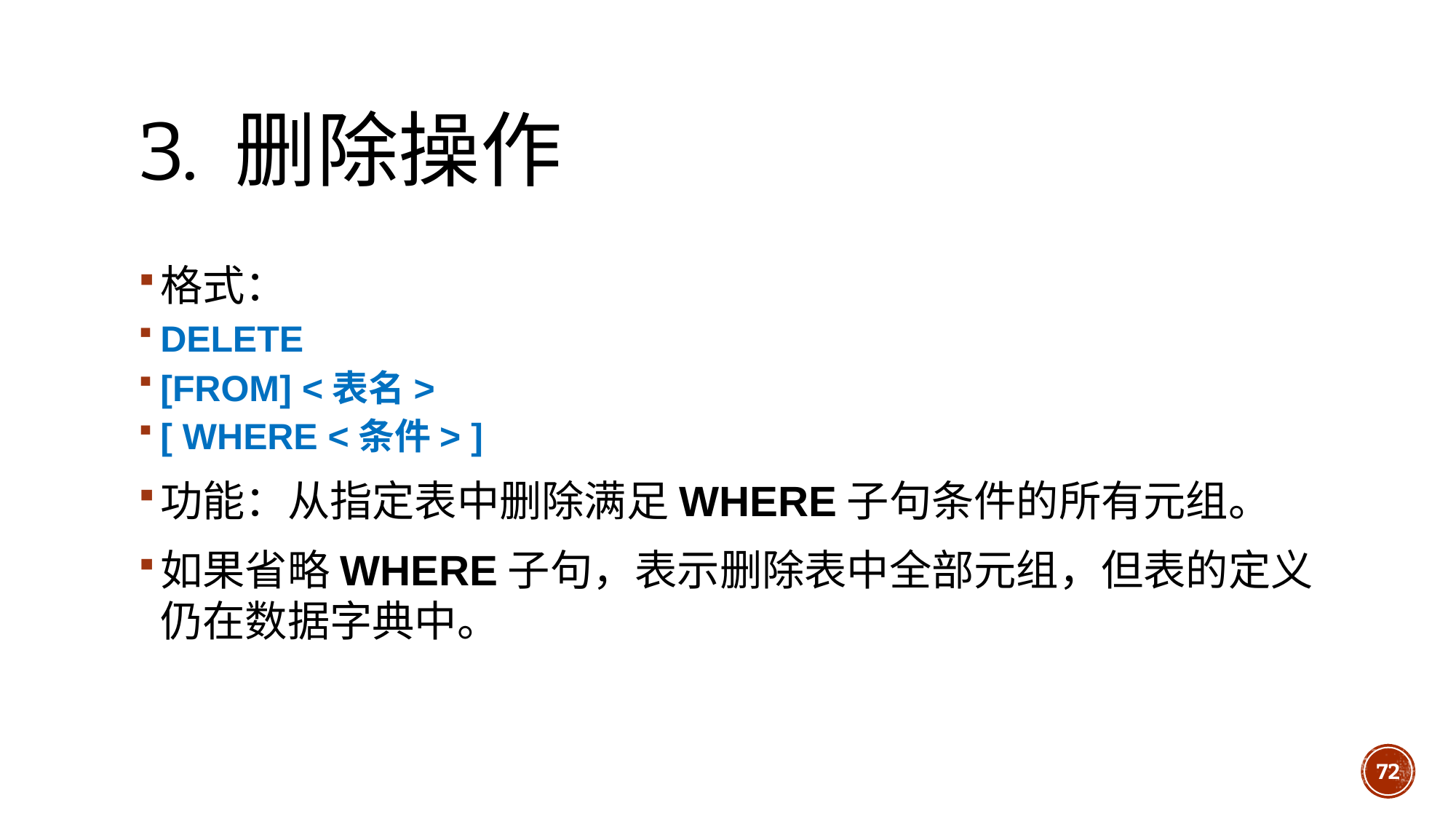

# 3. 删除操作
格式：
DELETE
[FROM] <表名>
[ WHERE <条件> ]
功能：从指定表中删除满足WHERE子句条件的所有元组。
如果省略WHERE子句，表示删除表中全部元组，但表的定义仍在数据字典中。

72